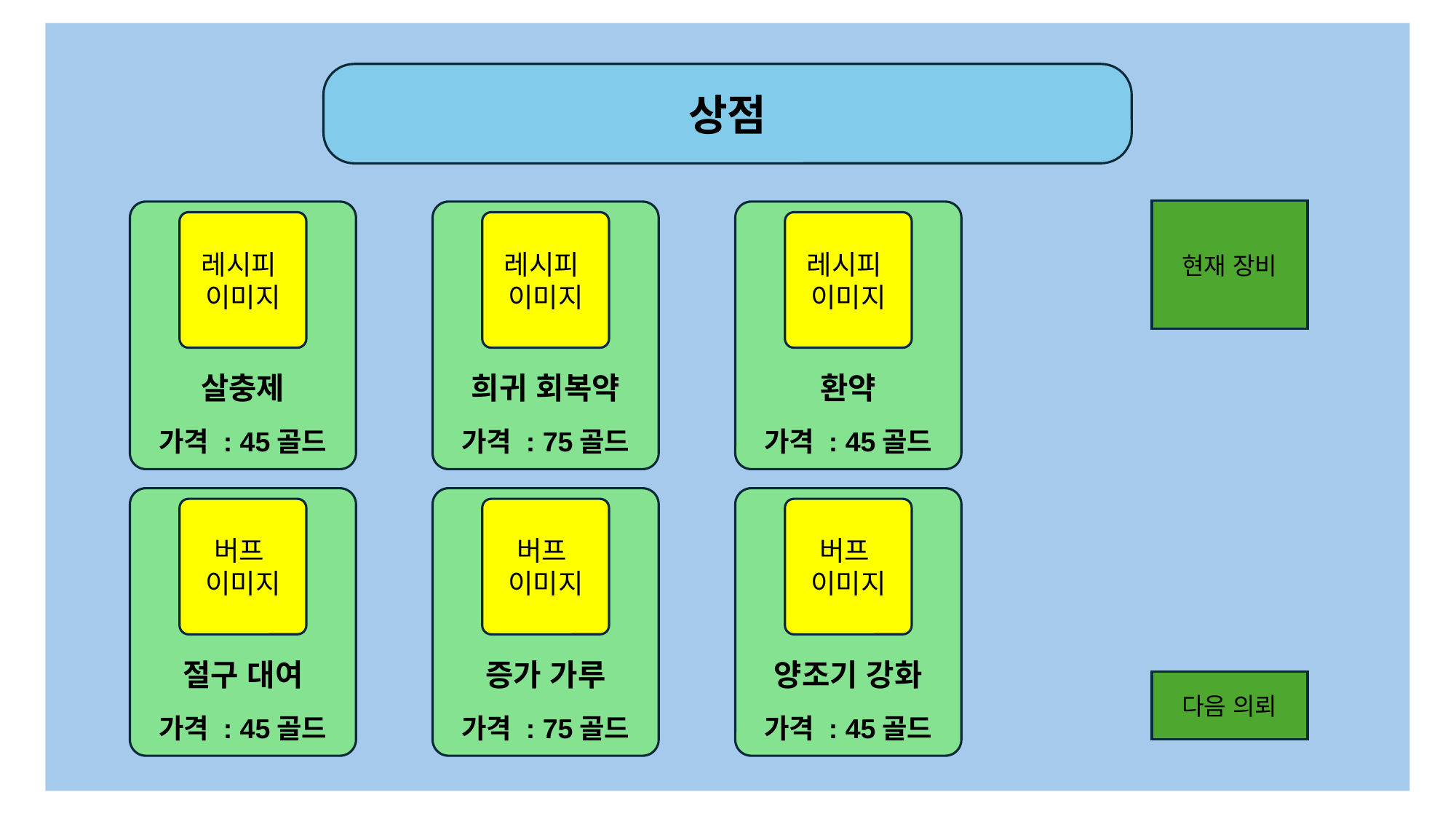

상점
현재 장비

레시피
이미지
살충제
가격 : 45골드

레시피
이미지
희귀 회복약
가격 : 75골드

레시피
이미지
환약
가격 : 45골드

버프
이미지
절구 대여
가격 : 45골드

버프
이미지
증가 가루
가격 : 75골드

버프
이미지
양조기 강화
가격 : 45골드
다음 의뢰